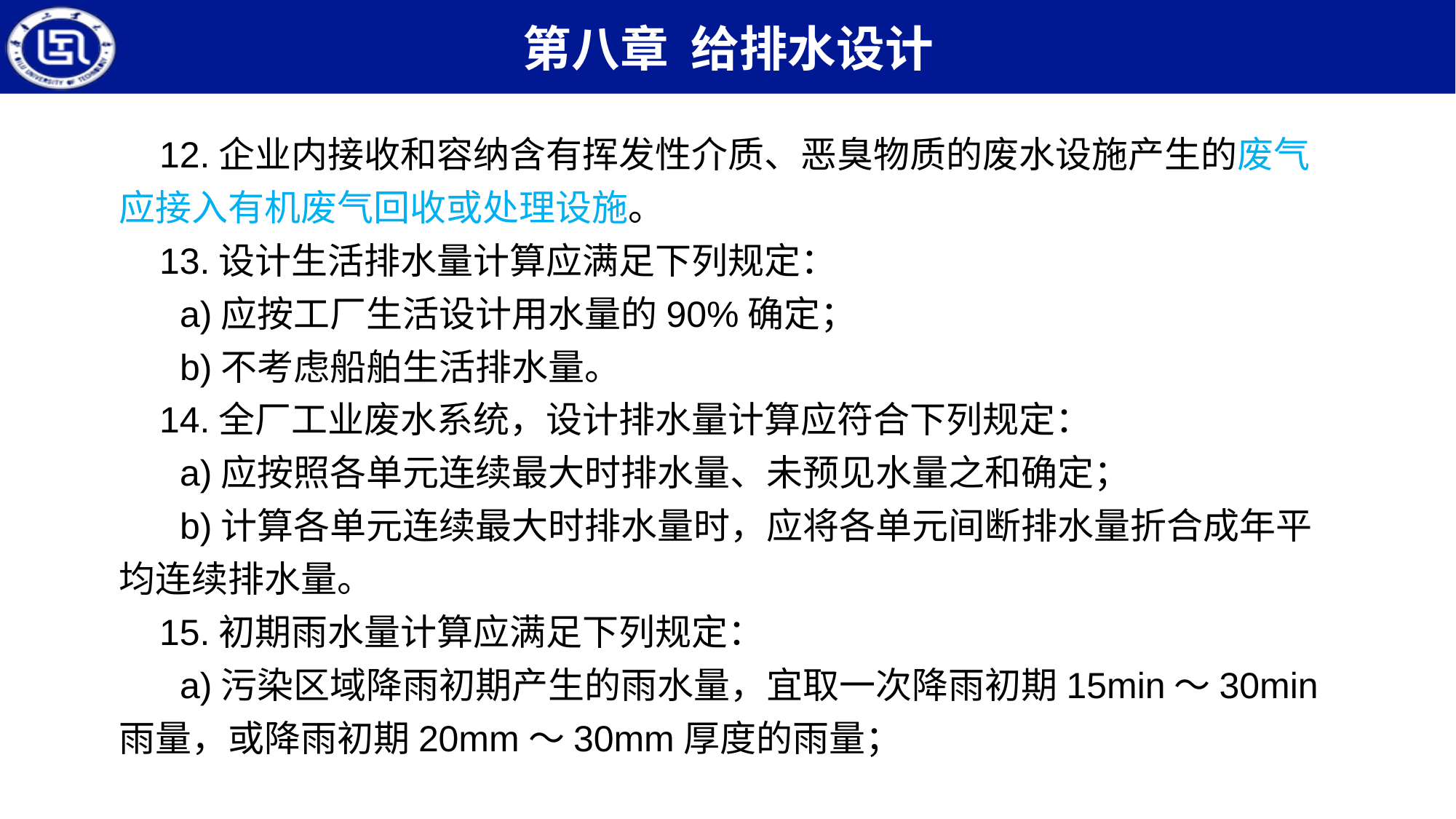

12.企业内接收和容纳含有挥发性介质、恶臭物质的废水设施产生的废气应接入有机废气回收或处理设施。
    13.设计生活排水量计算应满足下列规定：
      a)应按工厂生活设计用水量的90%确定；
      b)不考虑船舶生活排水量。
    14.全厂工业废水系统，设计排水量计算应符合下列规定：
      a)应按照各单元连续最大时排水量、未预见水量之和确定；
      b)计算各单元连续最大时排水量时，应将各单元间断排水量折合成年平均连续排水量。
    15.初期雨水量计算应满足下列规定：
      a)污染区域降雨初期产生的雨水量，宜取一次降雨初期15min～30min雨量，或降雨初期20mm～30mm厚度的雨量；